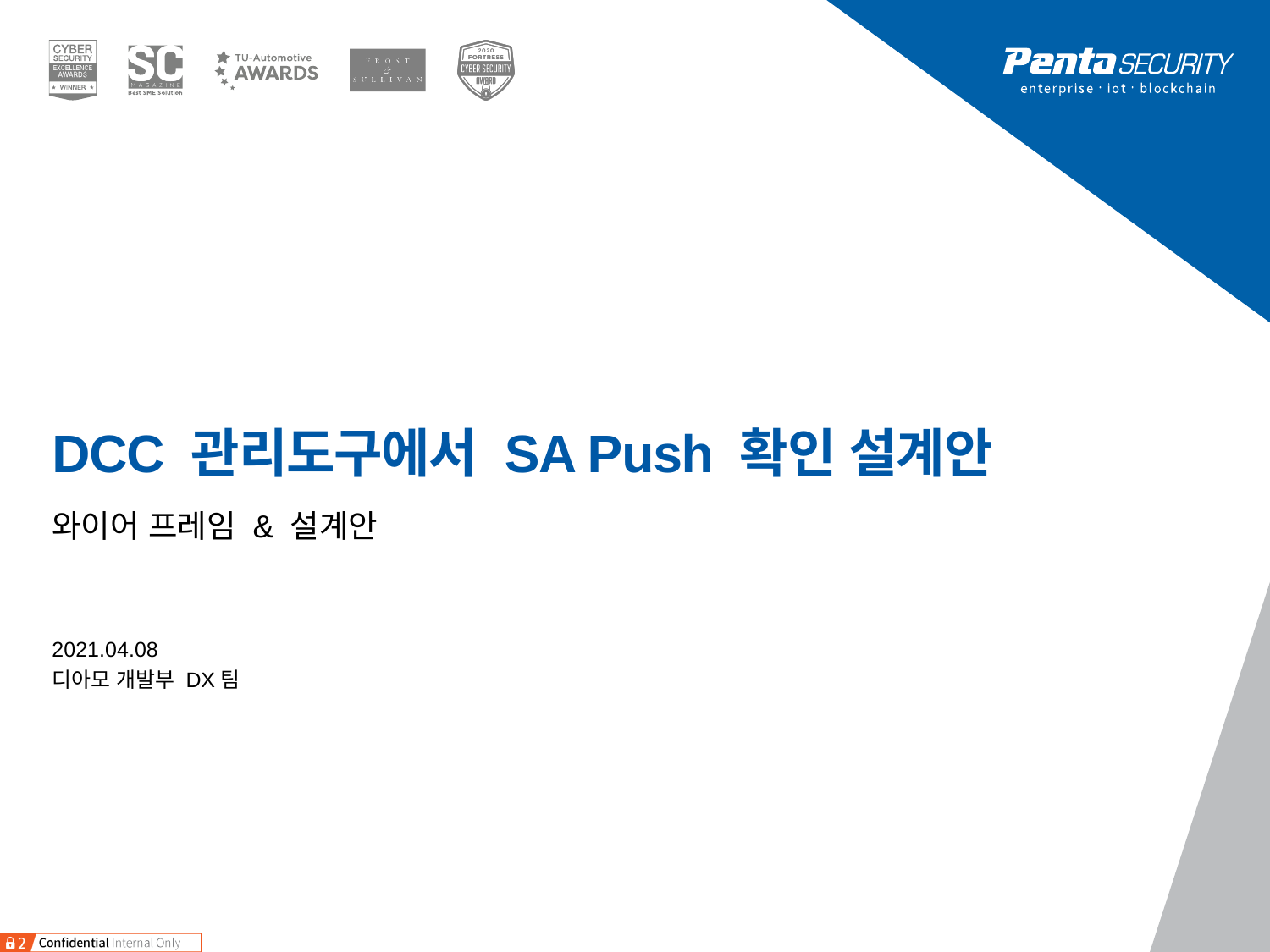

# DCC 관리도구에서 SA Push 확인 설계안
와이어 프레임 & 설계안
2021.04.08
디아모 개발부 DX팀